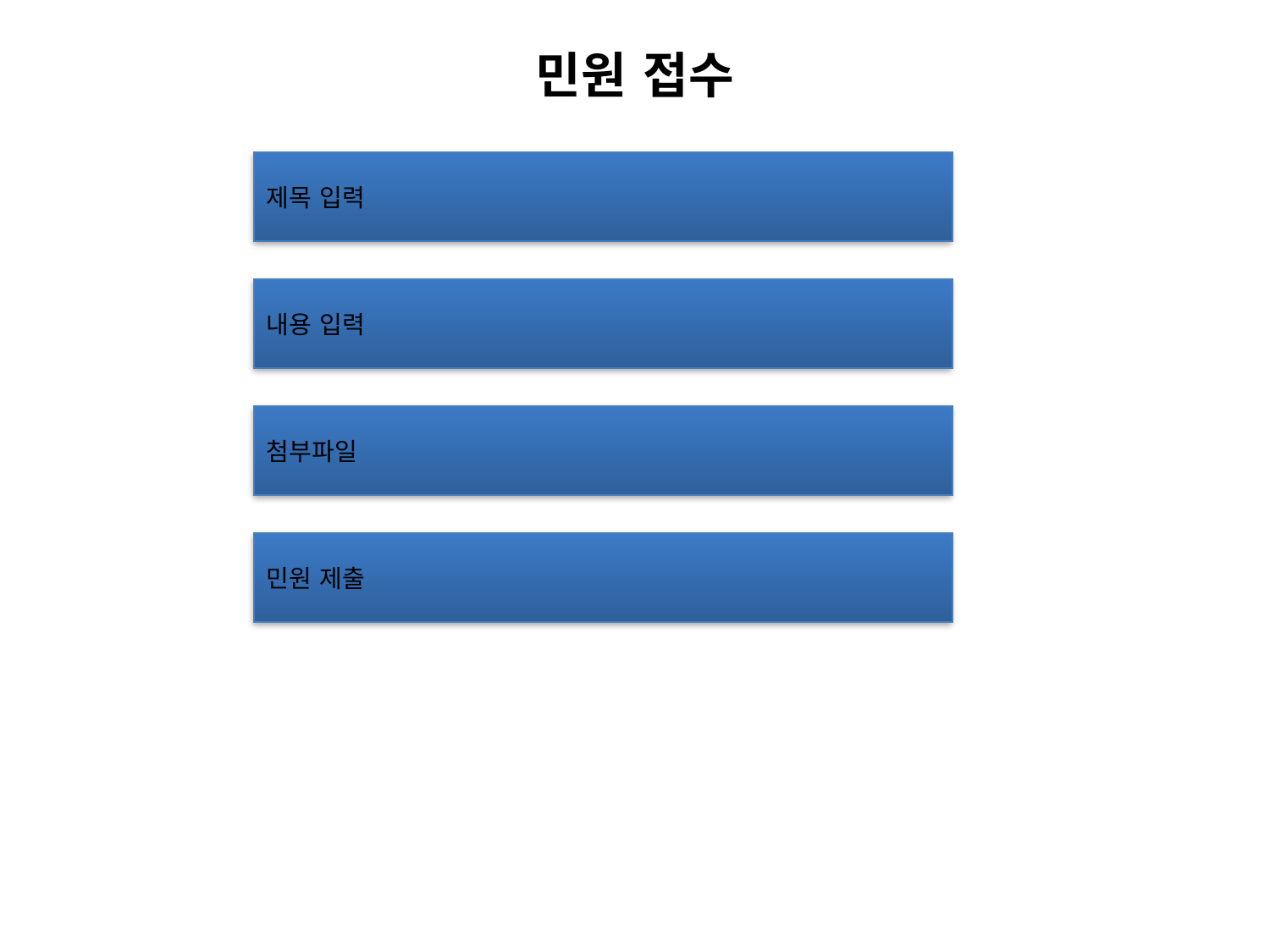

민원 접수
제목 입력
내용 입력
첨부파일
민원 제출